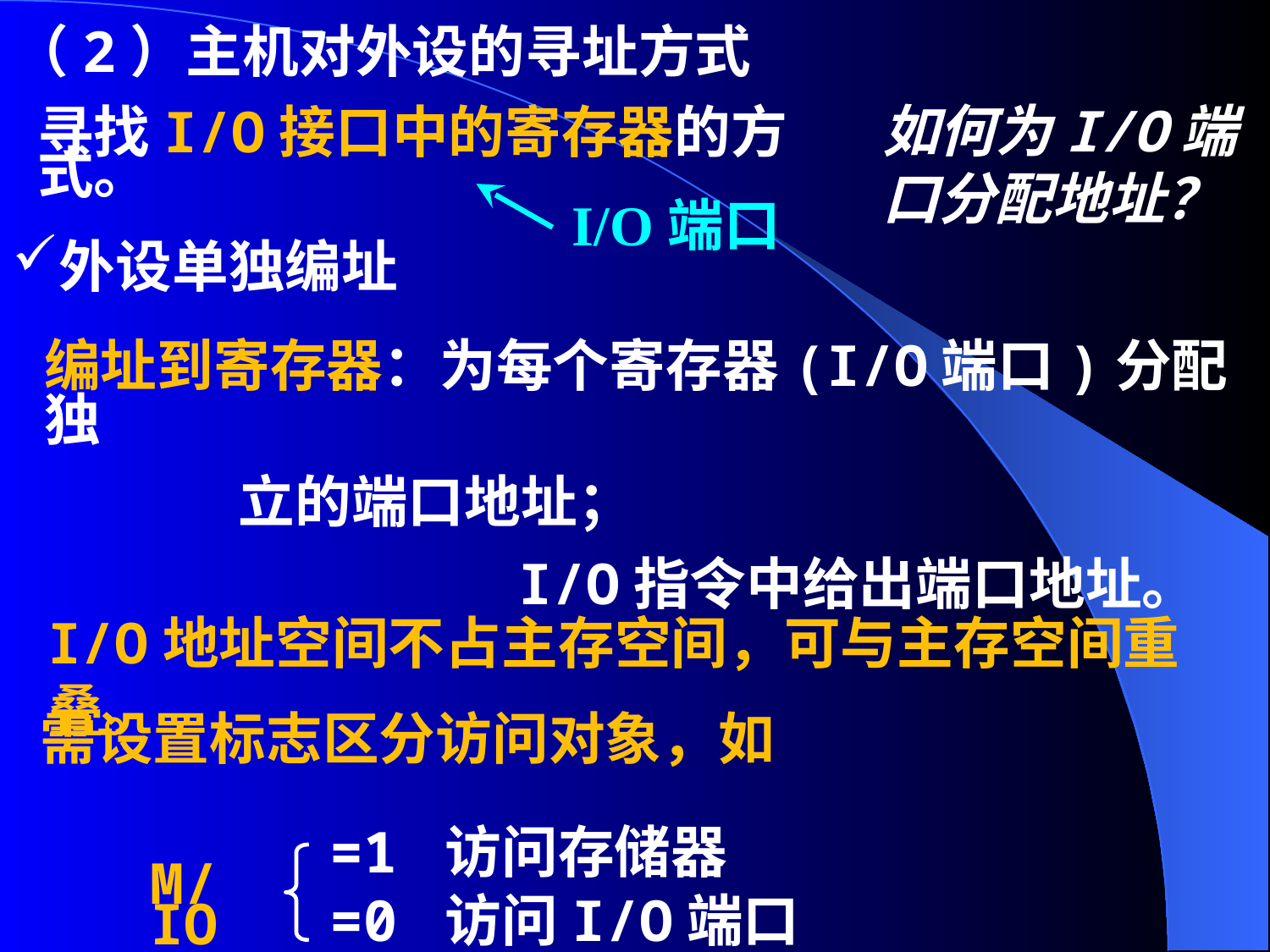

（2）主机对外设的寻址方式
如何为I/O端口分配地址？
寻找I/O接口中的寄存器的方式。

I/O端口
外设单独编址
编址到寄存器：为每个寄存器(I/O端口)分配独
              立的端口地址；
              I/O指令中给出端口地址。
I/O地址空间不占主存空间，可与主存空间重叠。
需设置标志区分访问对象，如
=1 访问存储器
=0 访问I/O端口

M/IO